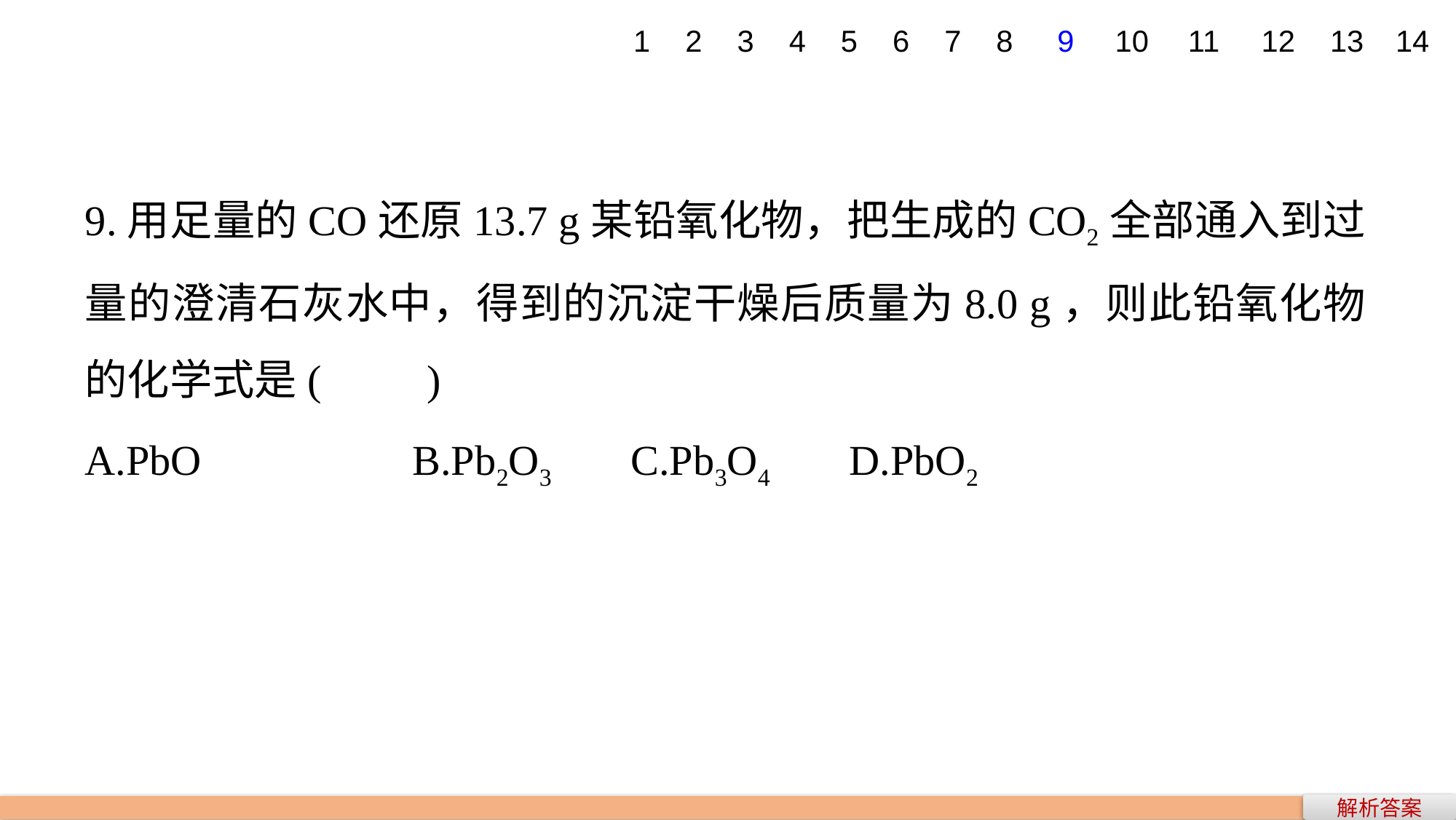

1
2
3
4
5
6
7
8
9
10
11
12
13
14
9.用足量的CO还原13.7 g某铅氧化物，把生成的CO2全部通入到过量的澄清石灰水中，得到的沉淀干燥后质量为8.0 g，则此铅氧化物的化学式是(　　)
A.PbO  		B.Pb2O3  	C.Pb3O4  	D.PbO2
解析答案